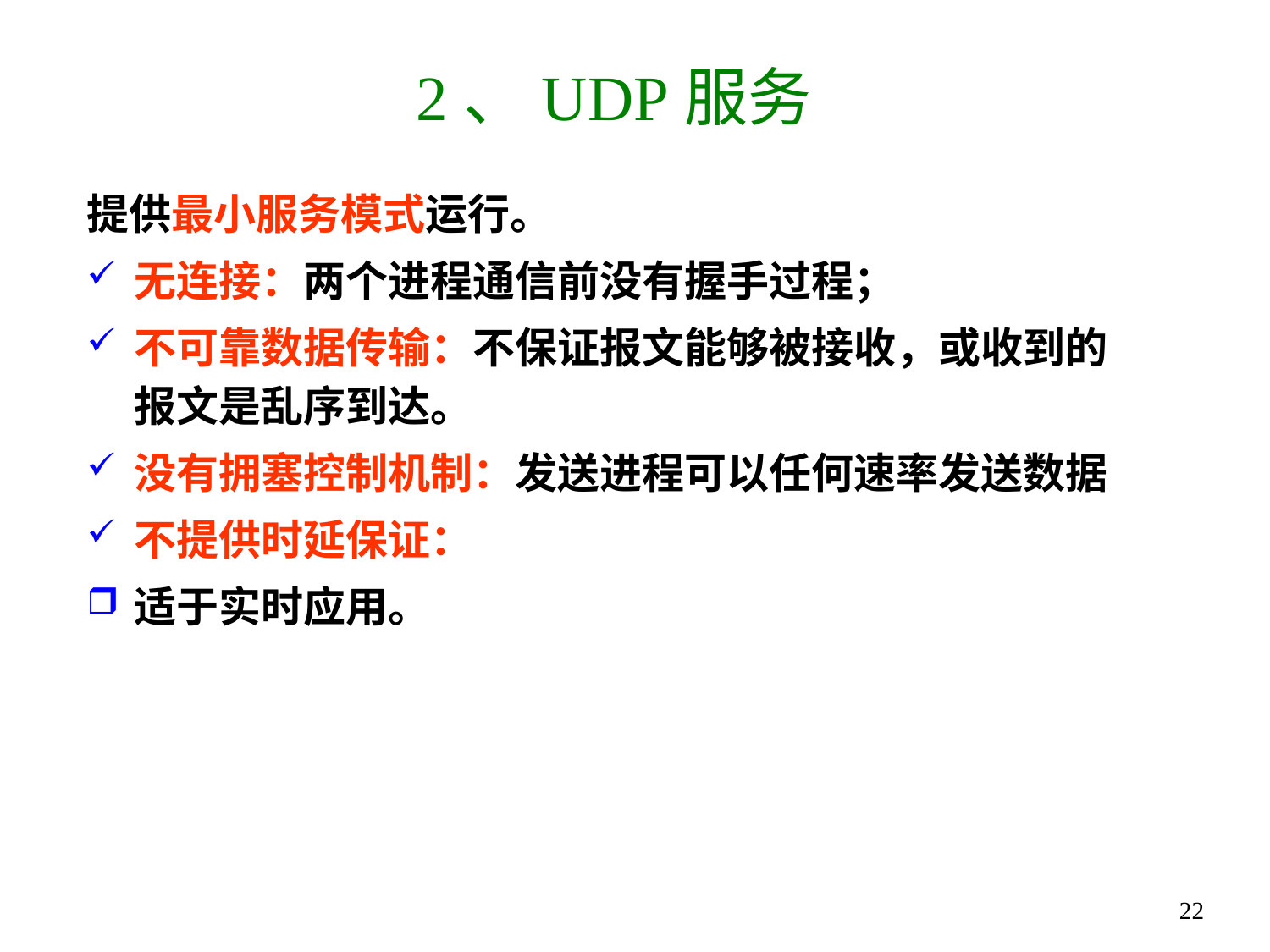

# 2、UDP服务
提供最小服务模式运行。
无连接：两个进程通信前没有握手过程；
不可靠数据传输：不保证报文能够被接收，或收到的报文是乱序到达。
没有拥塞控制机制：发送进程可以任何速率发送数据
不提供时延保证：
适于实时应用。
22